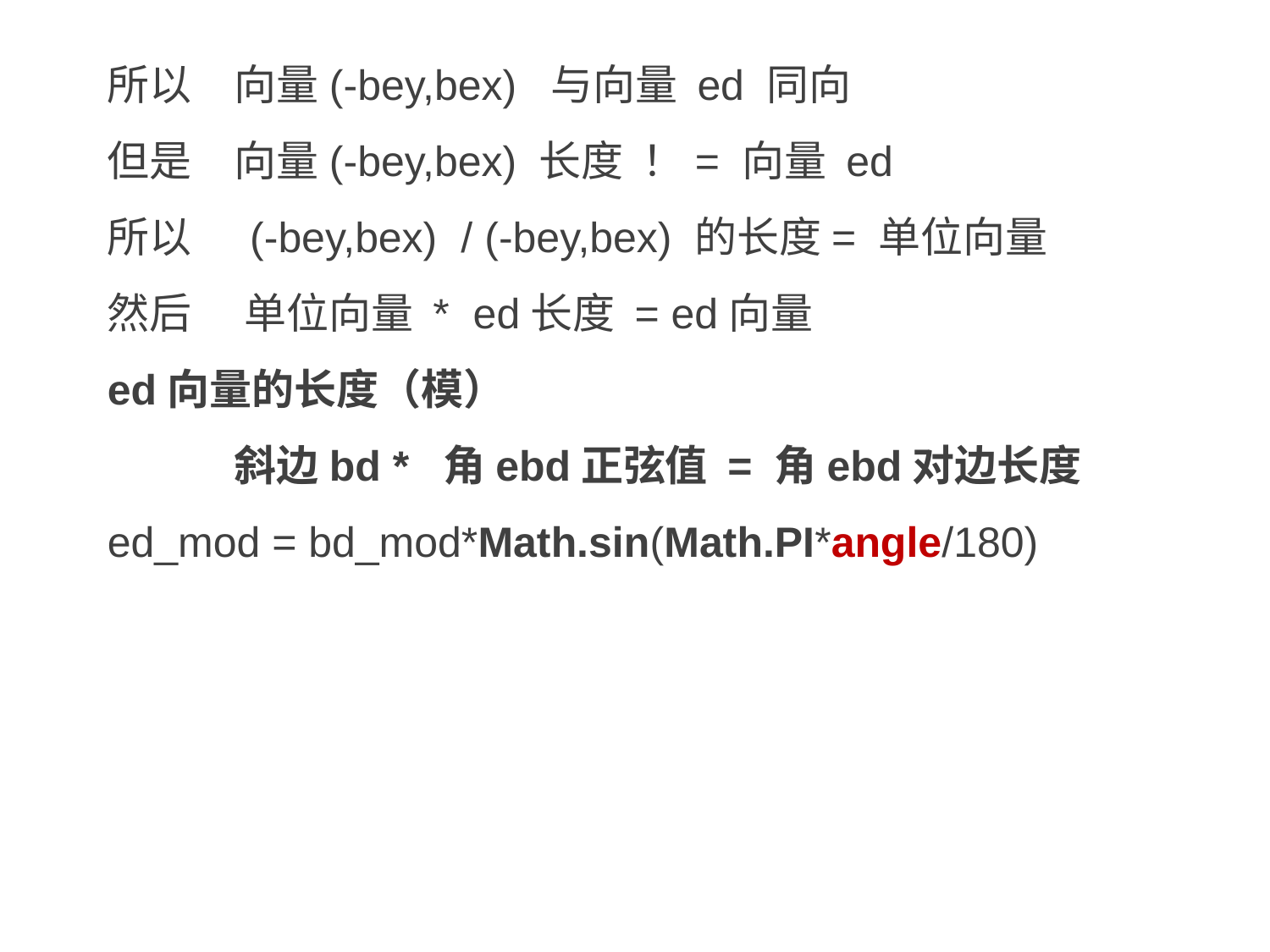

所以	向量(-bey,bex)  与向量 ed 同向
但是	向量(-bey,bex) 长度  ！= 向量 ed
所以     (-bey,bex)  / (-bey,bex) 的长度= 单位向量
然后	 单位向量 *  ed长度 = ed向量
ed向量的长度（模）
	斜边bd *  角ebd正弦值 = 角ebd对边长度
ed_mod = bd_mod*Math.sin(Math.PI*angle/180)